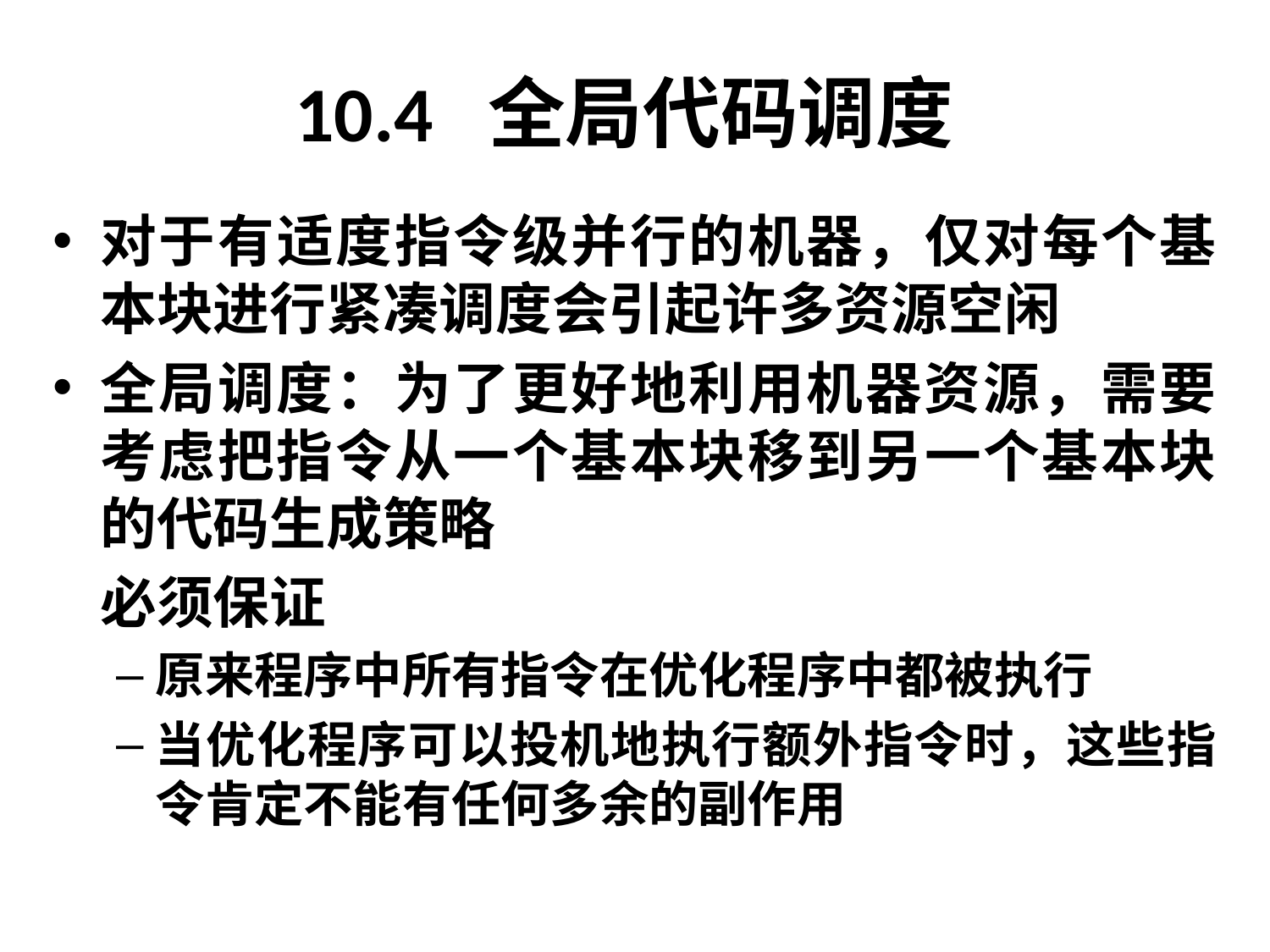

# 10.4  全局代码调度
对于有适度指令级并行的机器，仅对每个基本块进行紧凑调度会引起许多资源空闲
全局调度：为了更好地利用机器资源，需要考虑把指令从一个基本块移到另一个基本块的代码生成策略
	必须保证
原来程序中所有指令在优化程序中都被执行
当优化程序可以投机地执行额外指令时，这些指令肯定不能有任何多余的副作用